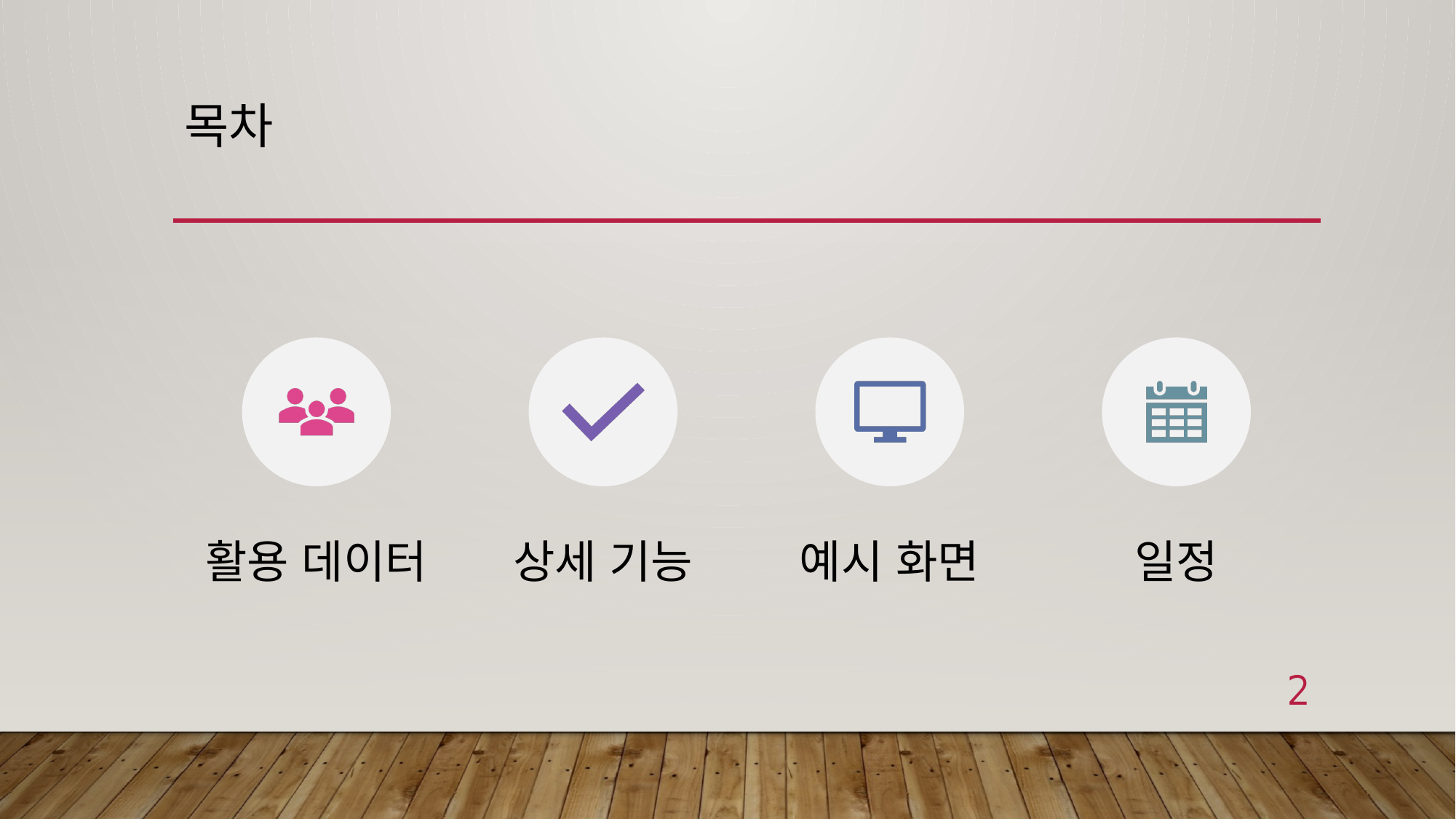

# 목차
활용 데이터
상세 기능
예시 화면
일정
2